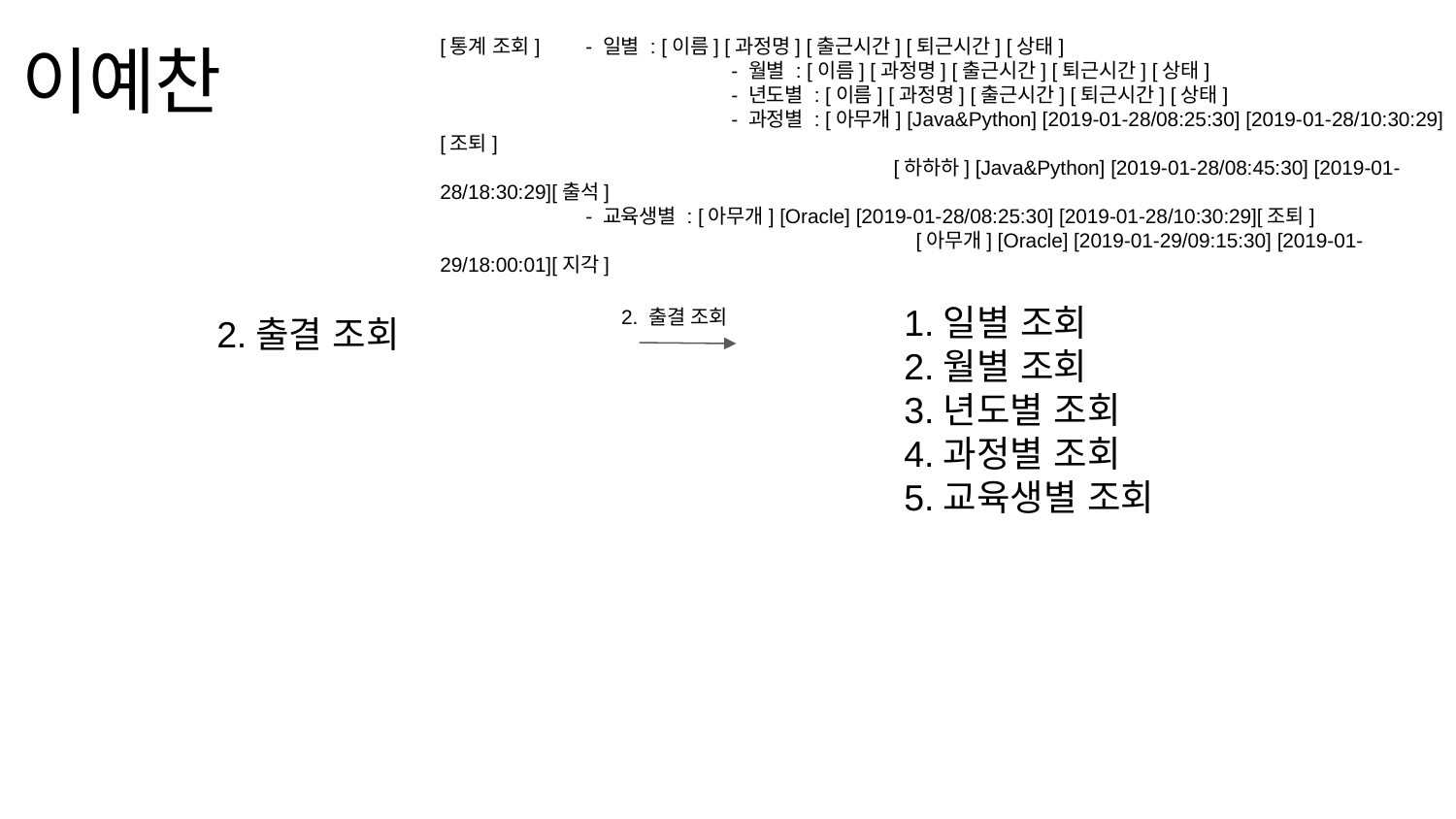

[통계 조회]	- 일별 : [이름] [과정명] [출근시간] [퇴근시간] [상태]
		- 월별 : [이름] [과정명] [출근시간] [퇴근시간] [상태]
		- 년도별 : [이름] [과정명] [출근시간] [퇴근시간] [상태]
		- 과정별 : [아무개] [Java&Python] [2019-01-28/08:25:30] [2019-01-28/10:30:29][조퇴]
			   [하하하] [Java&Python] [2019-01-28/08:45:30] [2019-01-28/18:30:29][출석]
- 교육생별 : [아무개] [Oracle] [2019-01-28/08:25:30] [2019-01-28/10:30:29][조퇴]
			       [아무개] [Oracle] [2019-01-29/09:15:30] [2019-01-29/18:00:01][지각]
# 이예찬
1.일별 조회
2.월별 조회
3.년도별 조회
4.과정별 조회
5.교육생별 조회

2. 출결 조회

2.출결 조회